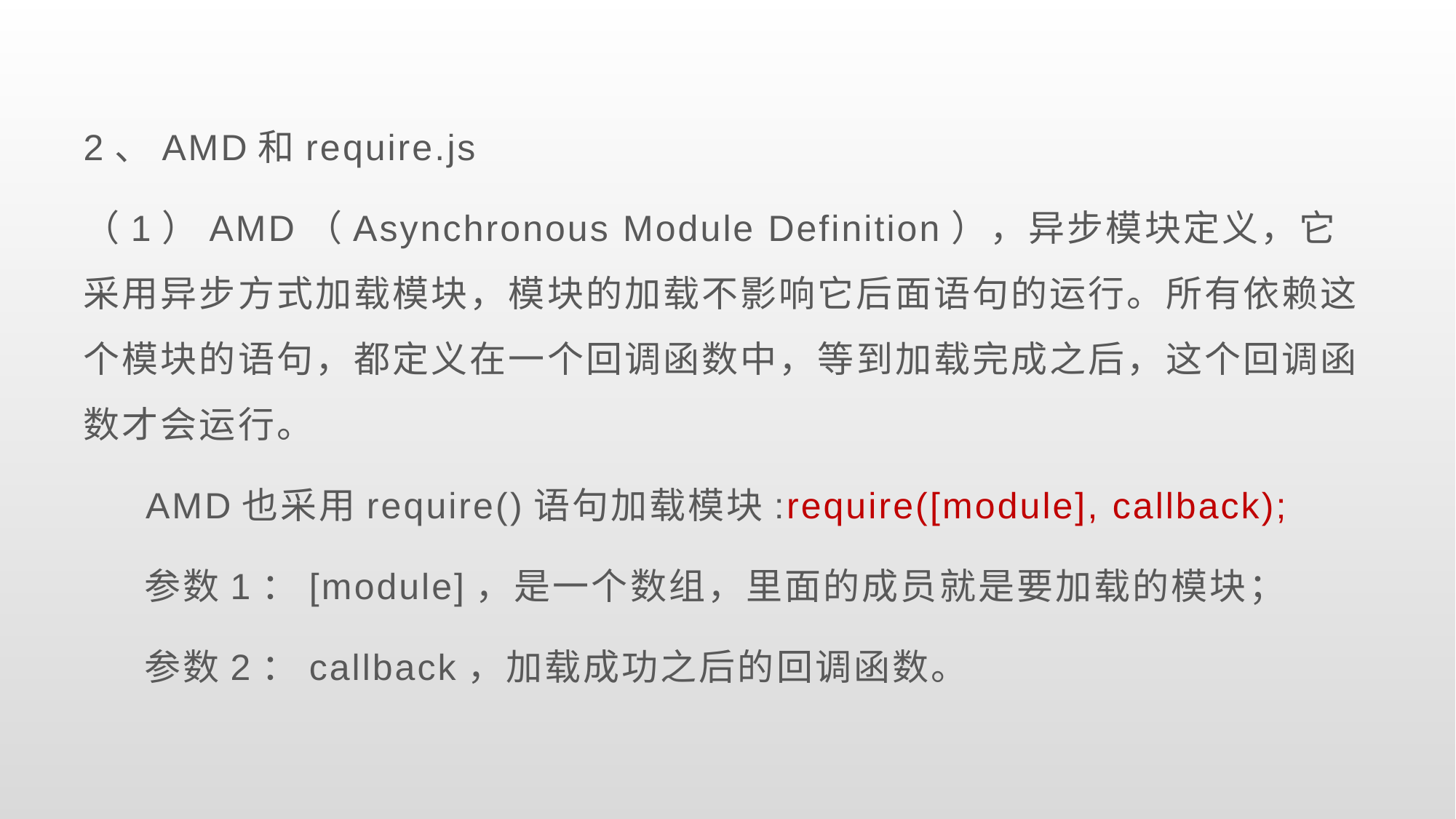

2、AMD和require.js
（1）AMD（Asynchronous Module Definition），异步模块定义，它采用异步方式加载模块，模块的加载不影响它后面语句的运行。所有依赖这个模块的语句，都定义在一个回调函数中，等到加载完成之后，这个回调函数才会运行。
     AMD也采用require()语句加载模块:require([module], callback);
     参数1：[module]，是一个数组，里面的成员就是要加载的模块；
     参数2：callback，加载成功之后的回调函数。